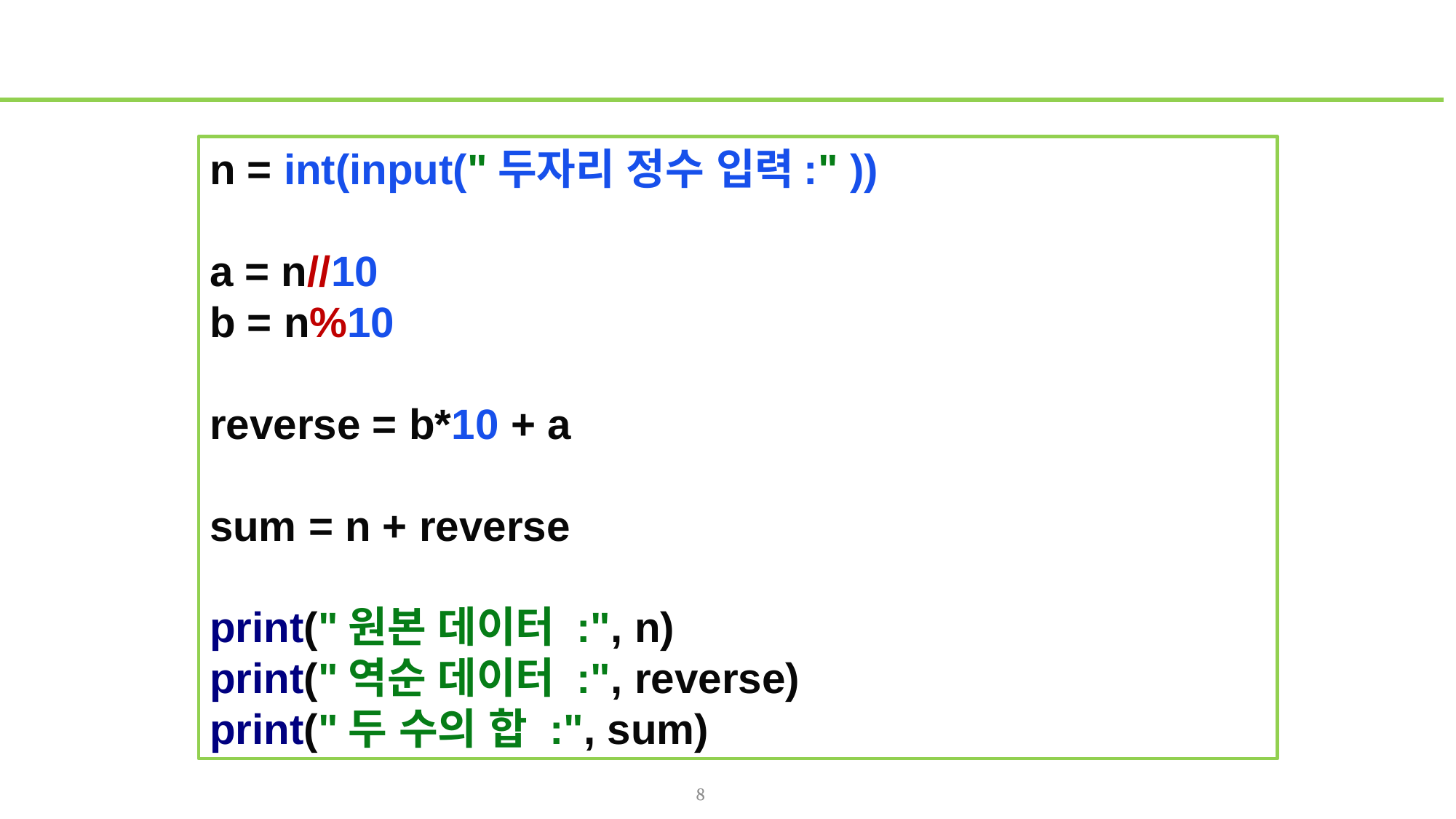

n = int(input("두자리 정수 입력:" ))
a = n//10
b = n%10
reverse = b*10 + a
sum = n + reverse
print("원본 데이터 :", n)
print("역순 데이터 :", reverse)
print("두 수의 합 :", sum)
8